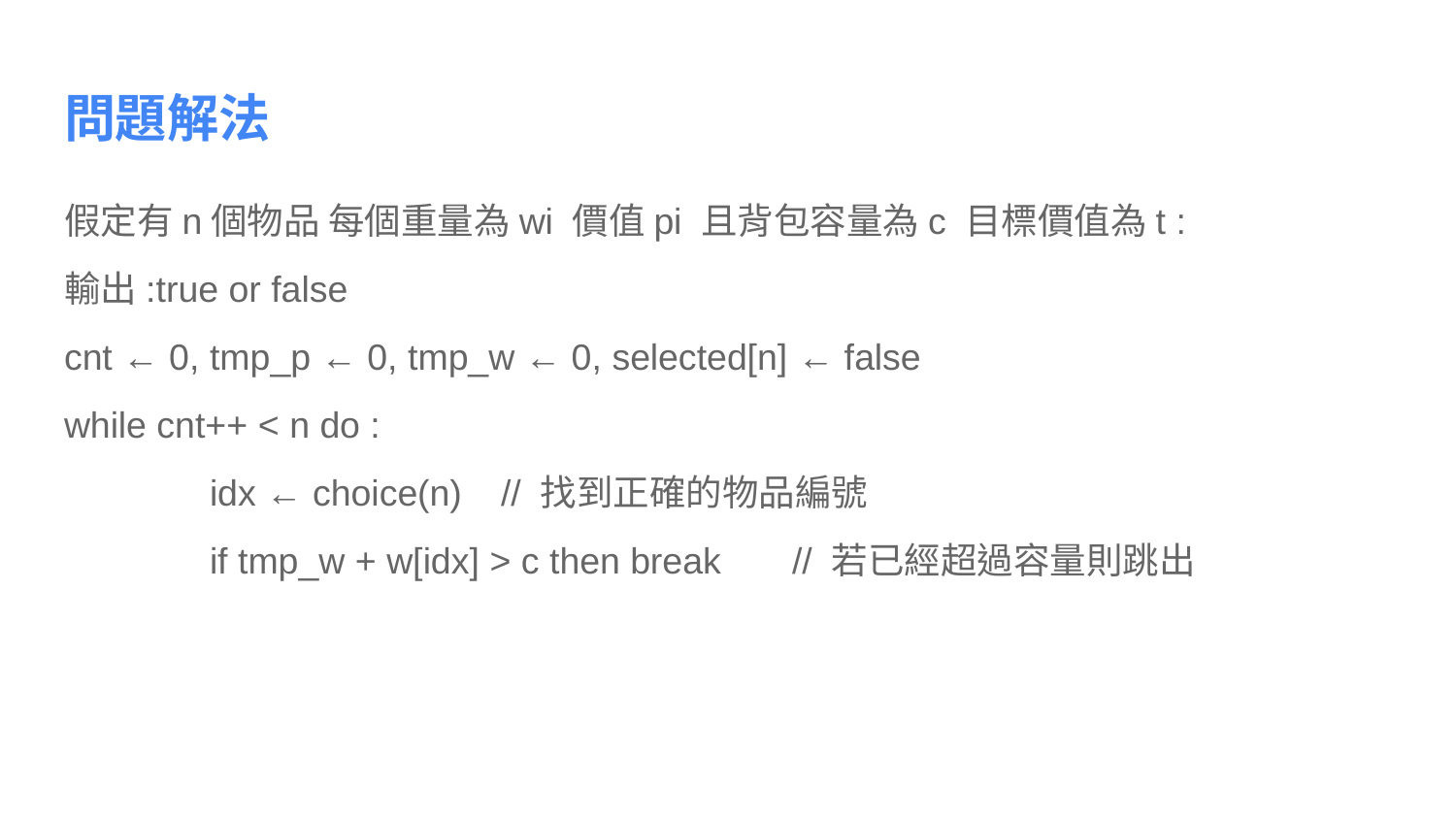

# 問題解法
假定有n個物品 每個重量為wi 價值pi 且背包容量為c 目標價值為t :
輸出:true or false
cnt ← 0, tmp_p ← 0, tmp_w ← 0, selected[n] ← false
while cnt++ < n do :
	idx ← choice(n)	// 找到正確的物品編號
	if tmp_w + w[idx] > c then break	// 若已經超過容量則跳出